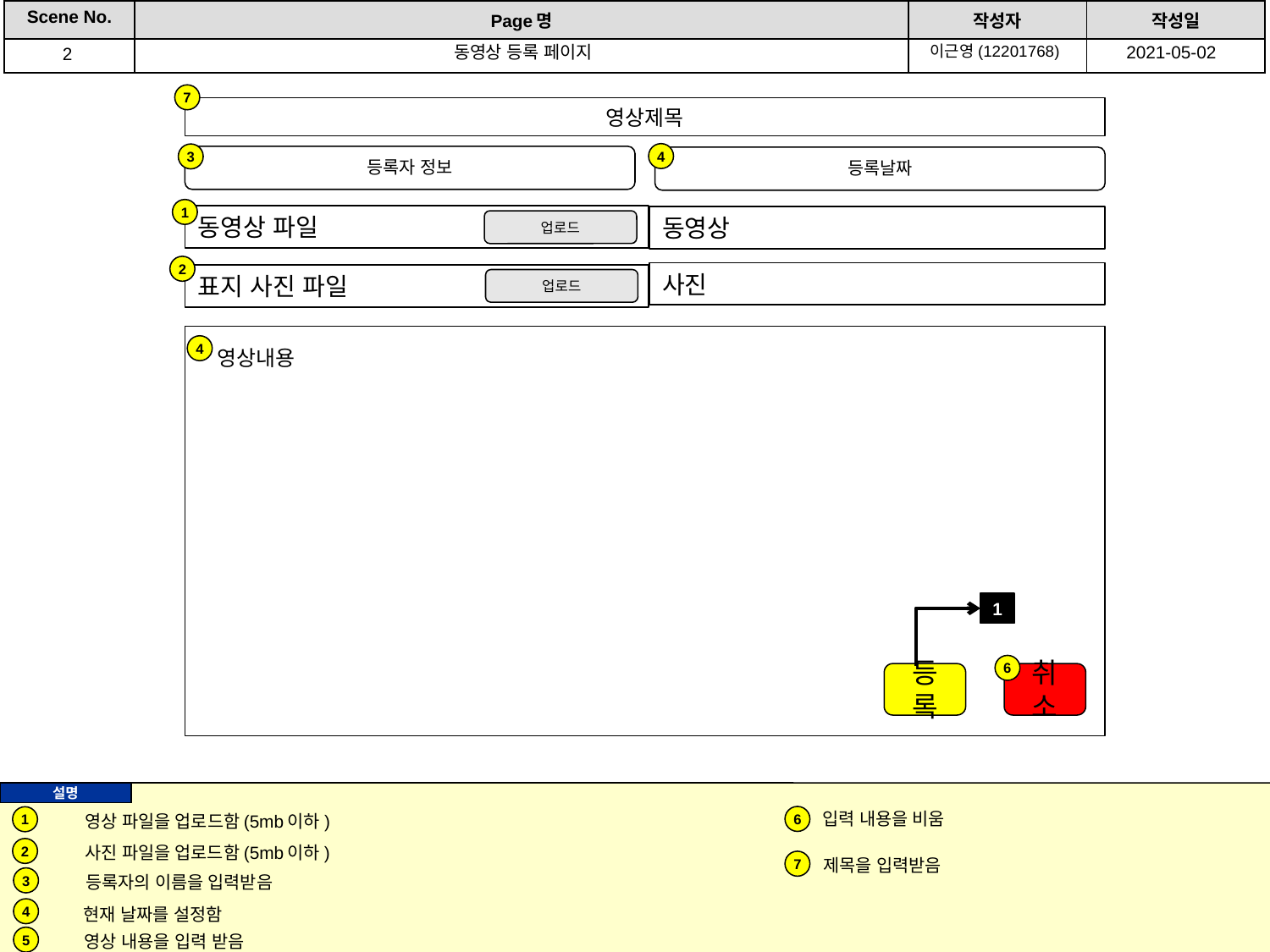

동영상 등록 페이지
이근영(12201768)
2021-05-02
2
7
영상제목
4
3

등록자 정보
등록날짜
1
동영상 파일
동영상
업로드
2
사진
표지 사진 파일
업로드

4
영상내용
1
6
취소
등록
입력 내용을 비움
영상 파일을 업로드함(5mb이하)
6
1
사진 파일을 업로드함(5mb이하)
2
제목을 입력받음
7
등록자의 이름을 입력받음
3
현재 날짜를 설정함
4
영상 내용을 입력 받음
5